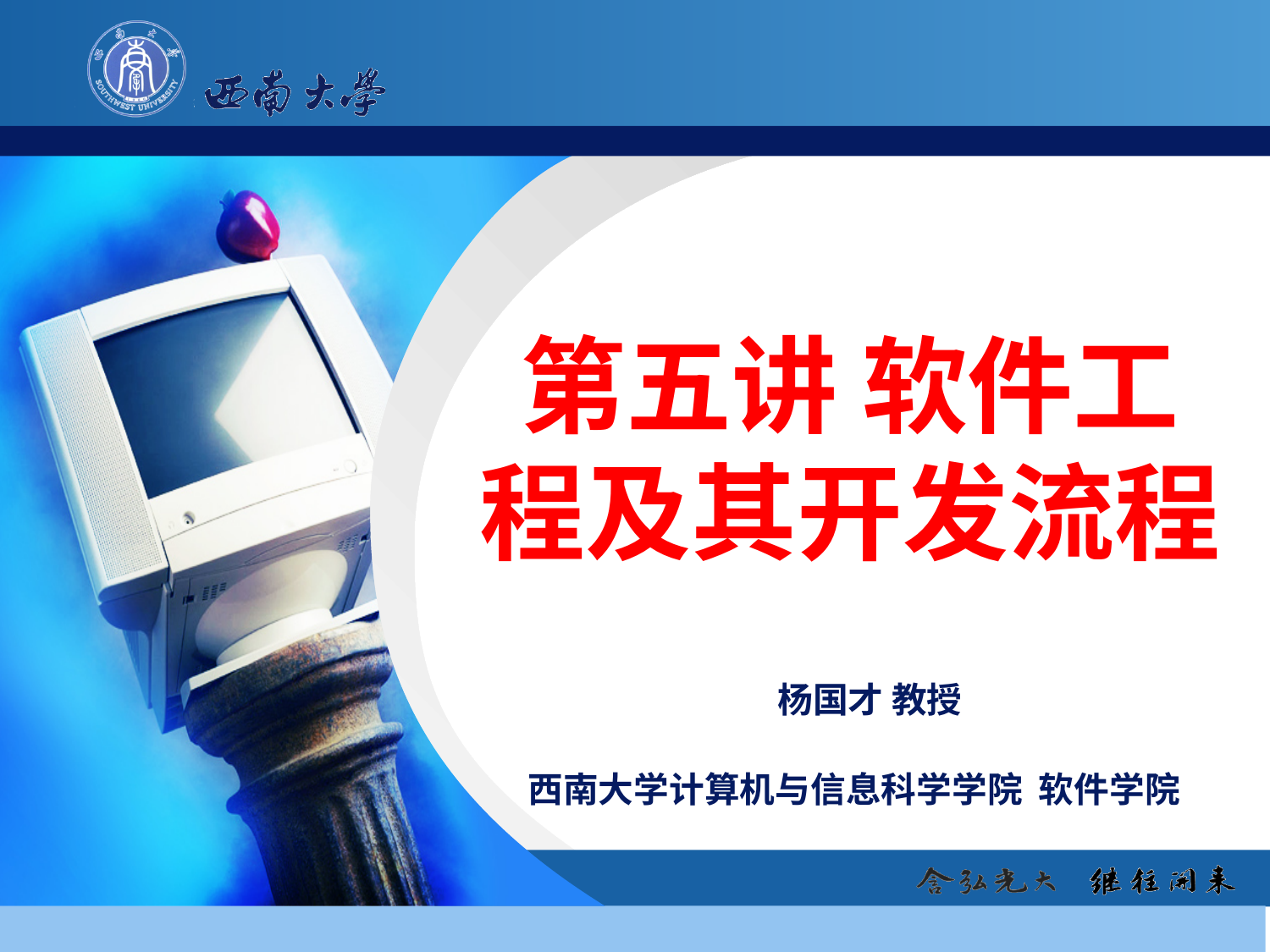

# 第五讲 软件工程及其开发流程
杨国才 教授

西南大学计算机与信息科学学院  软件学院